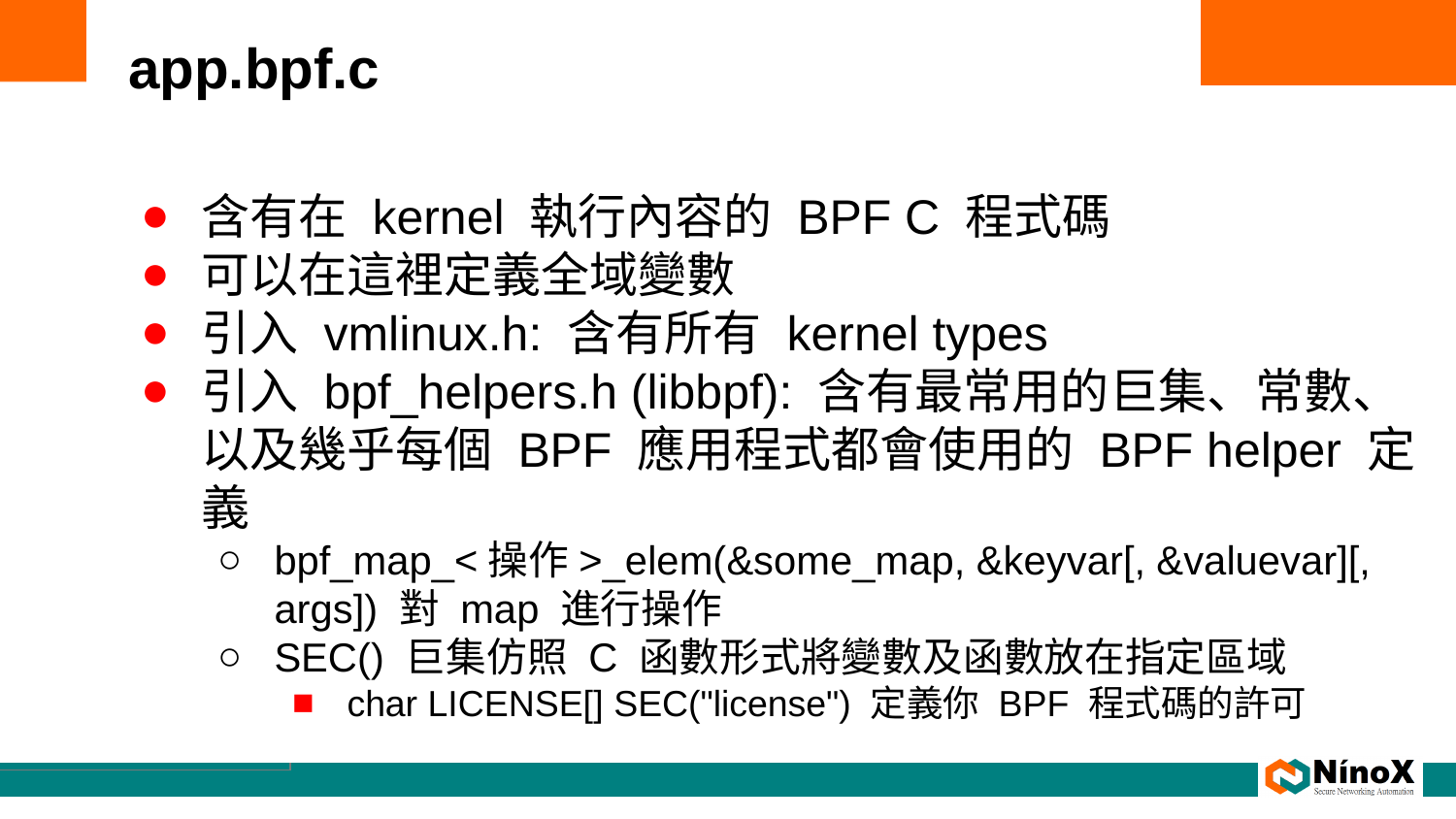

# app.bpf.c
含有在 kernel 執行內容的 BPF C 程式碼
可以在這裡定義全域變數
引入 vmlinux.h: 含有所有 kernel types
引入 bpf_helpers.h (libbpf): 含有最常用的巨集、常數、以及幾乎每個 BPF 應用程式都會使用的 BPF helper 定義
bpf_map_<操作>_elem(&some_map, &keyvar[, &valuevar][, args]) 對 map 進行操作
SEC() 巨集仿照 C 函數形式將變數及函數放在指定區域
char LICENSE[] SEC("license") 定義你 BPF 程式碼的許可